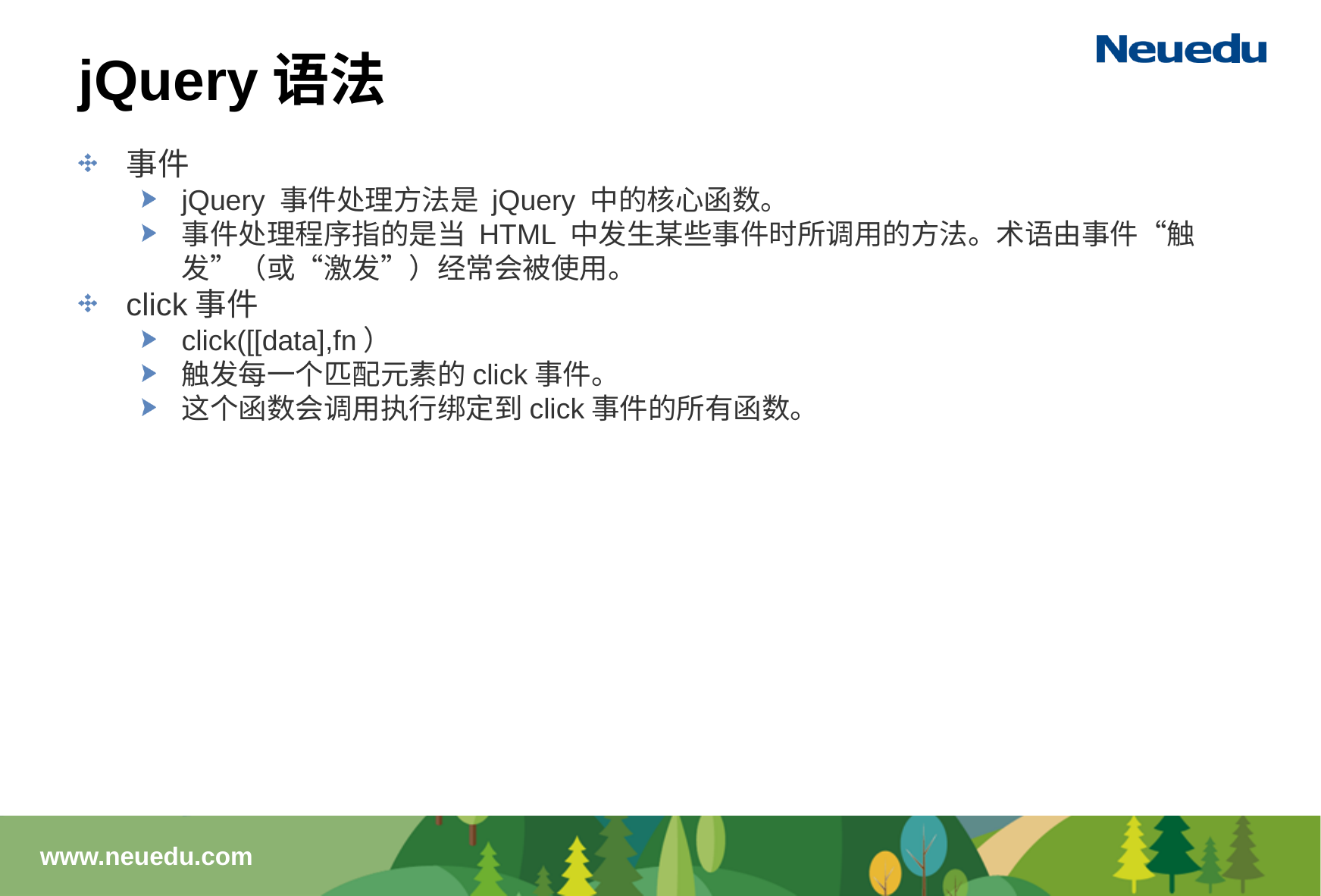

# jQuery语法
事件
jQuery 事件处理方法是 jQuery 中的核心函数。
事件处理程序指的是当 HTML 中发生某些事件时所调用的方法。术语由事件“触发”（或“激发”）经常会被使用。
click事件
click([[data],fn）
触发每一个匹配元素的click事件。
这个函数会调用执行绑定到click事件的所有函数。